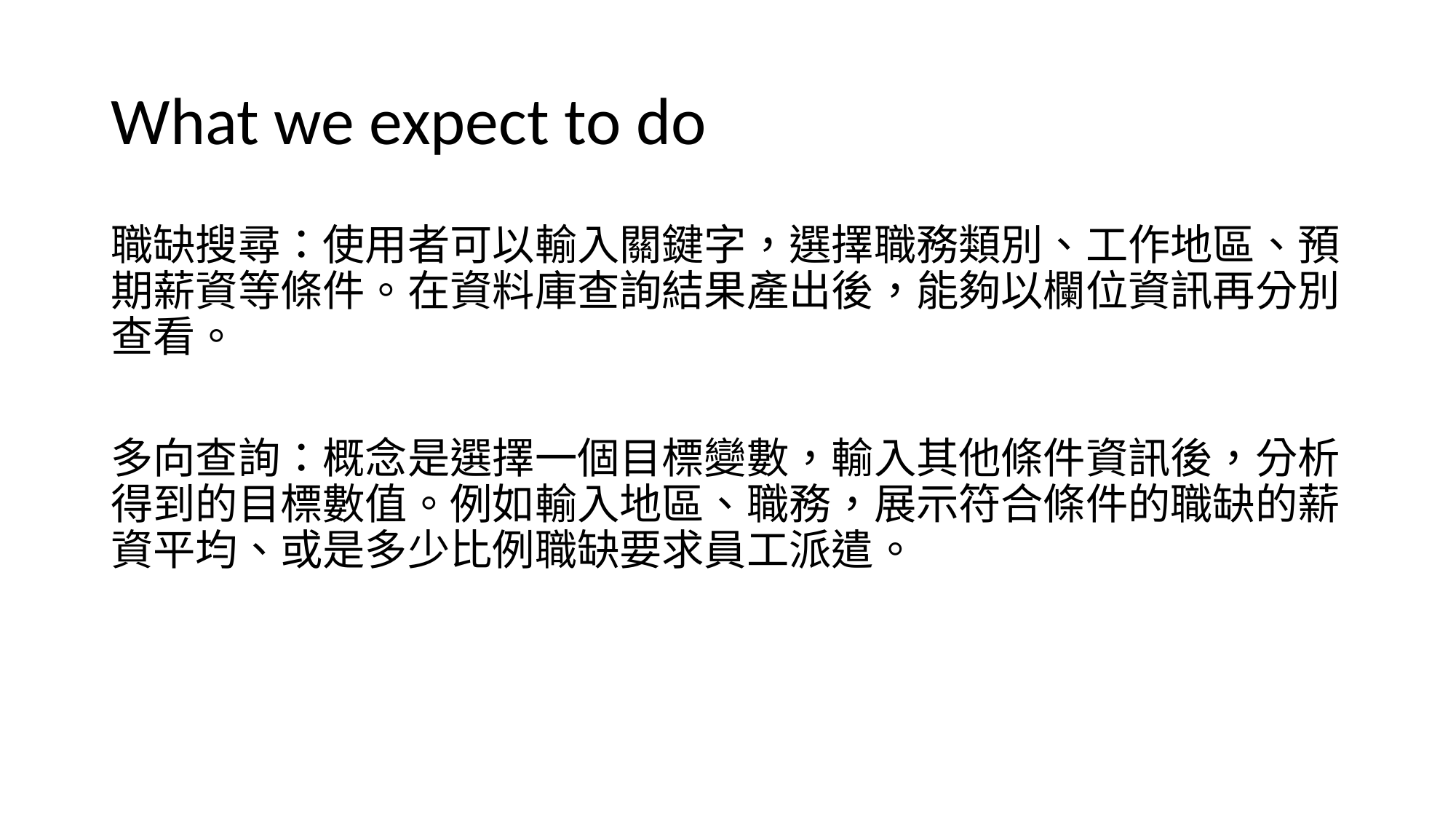

# What we expect to do
職缺搜尋：使用者可以輸入關鍵字，選擇職務類別、工作地區、預期薪資等條件。在資料庫查詢結果產出後，能夠以欄位資訊再分別查看。

多向查詢：概念是選擇一個目標變數，輸入其他條件資訊後，分析得到的目標數值。例如輸入地區、職務，展示符合條件的職缺的薪資平均、或是多少比例職缺要求員工派遣。